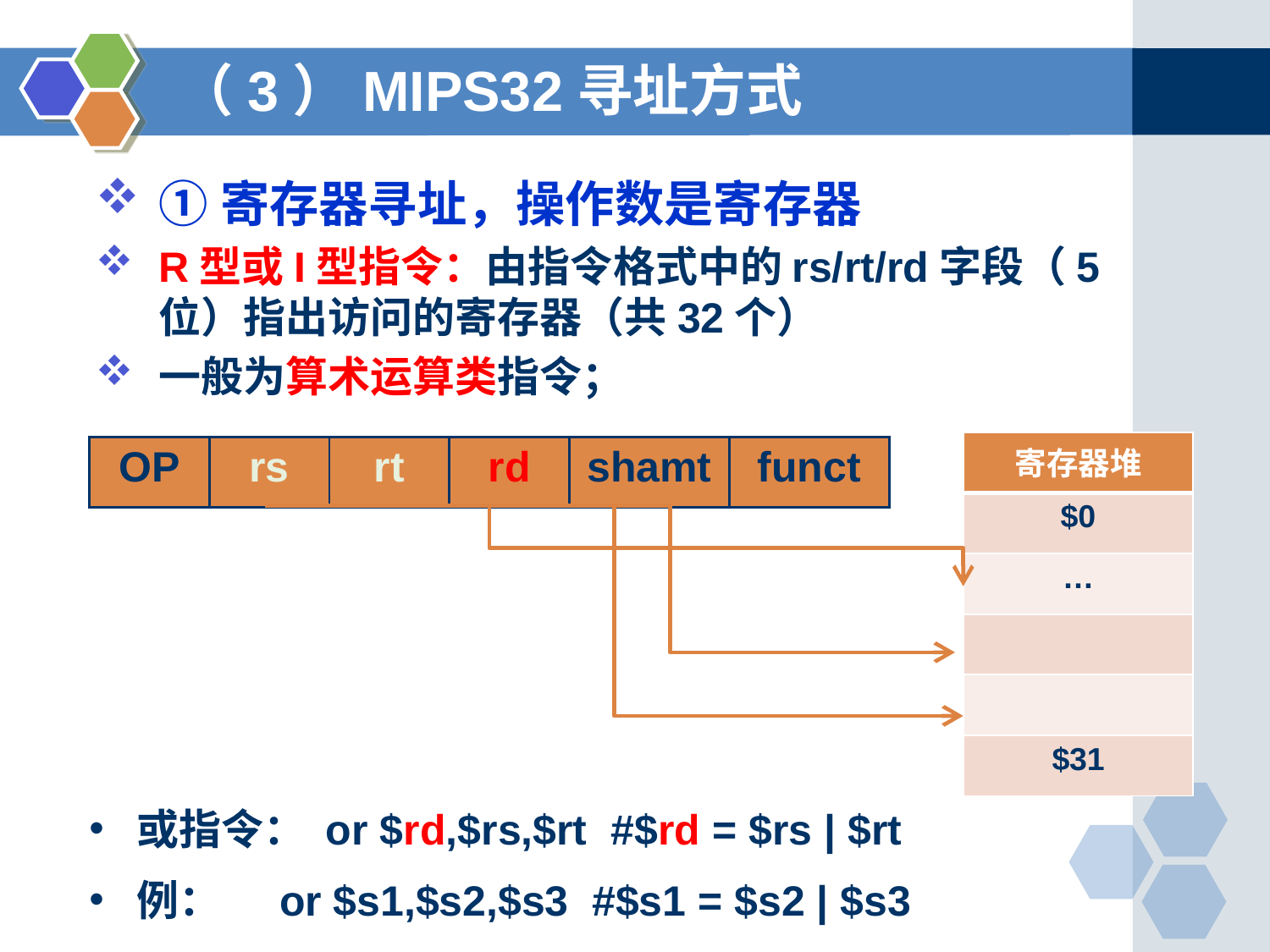

# （3）MIPS32寻址方式
①寄存器寻址，操作数是寄存器
R型或I型指令：由指令格式中的rs/rt/rd字段（5位）指出访问的寄存器（共32个）
一般为算术运算类指令；
| 寄存器堆 |
| --- |
| $0 |
| … |
|  |
|  |
| $31 |
| OP | rs | rt | rd | shamt | funct |
| --- | --- | --- | --- | --- | --- |
或指令： or $rd,$rs,$rt  #$rd = $rs | $rt
例：     or $s1,$s2,$s3  #$s1 = $s2 | $s3